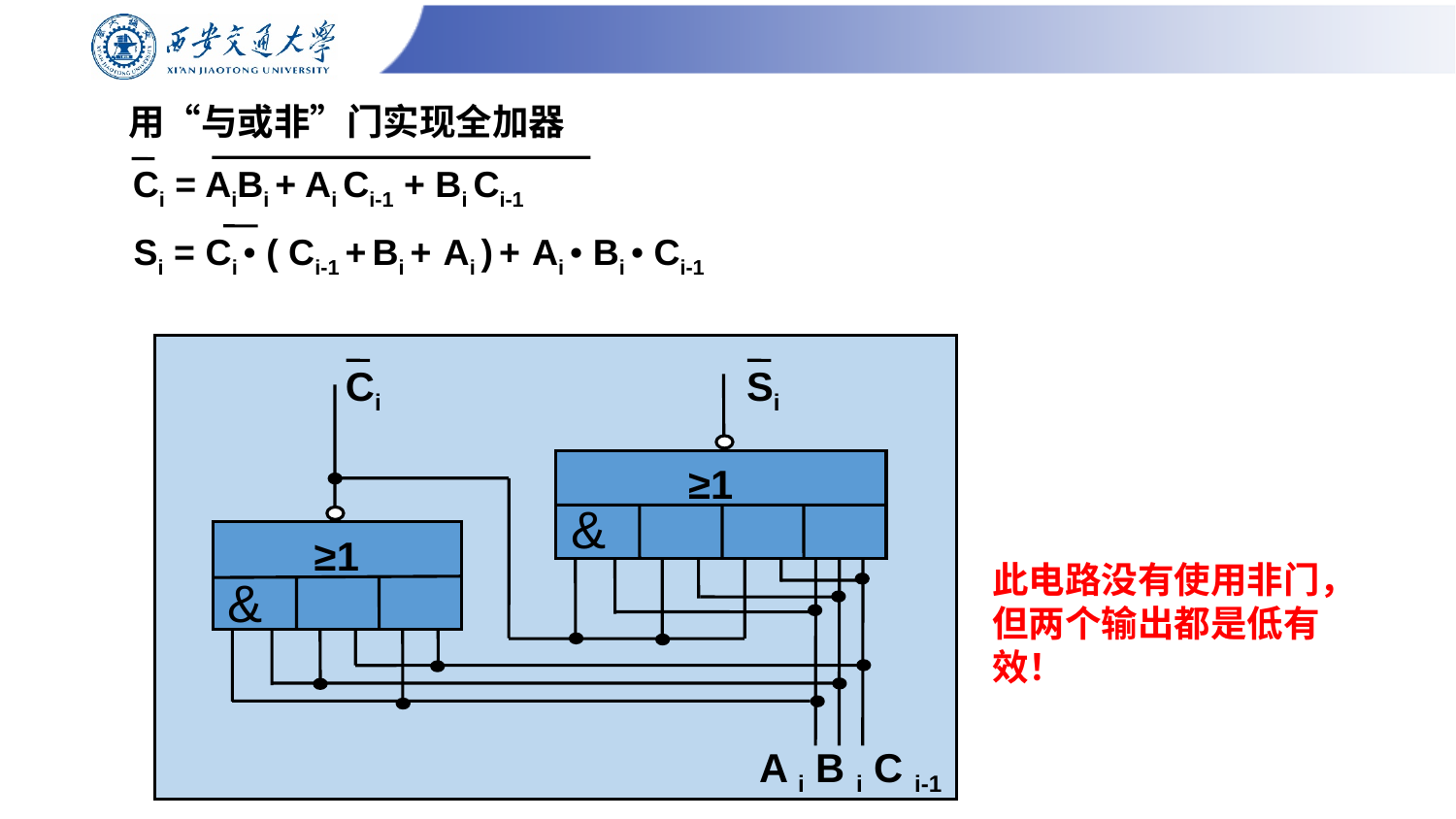

# 用“与或非”门实现全加器
Ci = AiBi + Ai Ci-1 + Bi Ci-1

 Si = Ci • ( Ci-1 + Bi +  Ai ) +  Ai • Bi • Ci-1

Ci
Si

≥1

&

≥1

&

A i B i C i-1
此电路没有使用非门，但两个输出都是低有效！